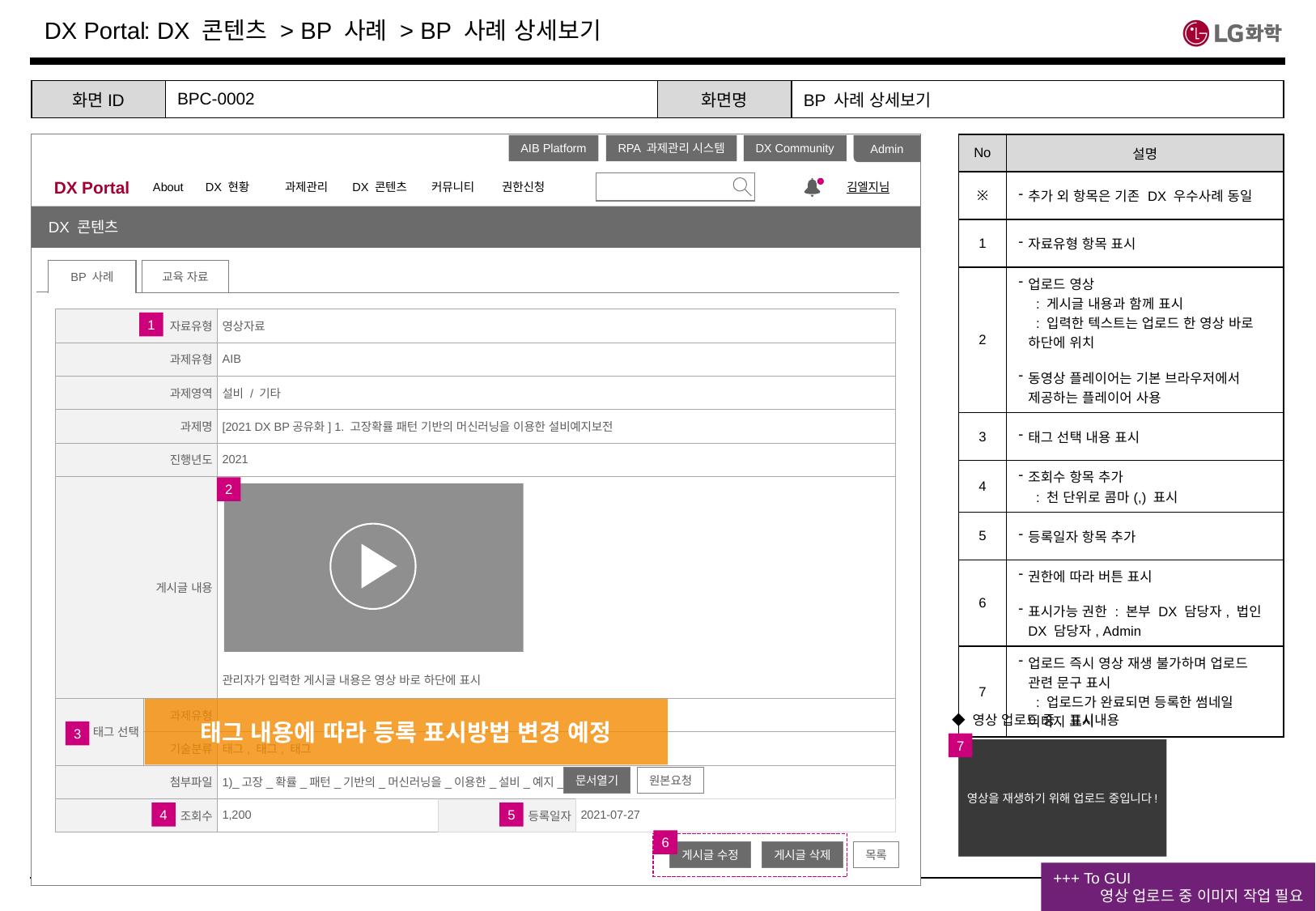

: DX 콘텐츠 > BP 사례 > BP 사례 상세보기
| 화면ID | BPC-0002 | 화면명 | BP 사례 상세보기 |
| --- | --- | --- | --- |

| No | 설명 |
| --- | --- |
| ※ | 추가 외 항목은 기존 DX 우수사례 동일 |
| 1 | 자료유형 항목 표시 |
| 2 | 업로드 영상 : 게시글 내용과 함께 표시 : 입력한 텍스트는 업로드 한 영상 바로 하단에 위치 동영상 플레이어는 기본 브라우저에서 제공하는 플레이어 사용 |
| 3 | 태그 선택 내용 표시 |
| 4 | 조회수 항목 추가 : 천 단위로 콤마(,) 표시 |
| 5 | 등록일자 항목 추가 |
| 6 | 권한에 따라 버튼 표시 표시가능 권한 : 본부 DX 담당자, 법인 DX 담당자, Admin |
| 7 | 업로드 즉시 영상 재생 불가하며 업로드 관련 문구 표시 : 업로드가 완료되면 등록한 썸네일 이미지 표시 |

Admin
DX Portal

About
DX 현황
과제관리
DX 콘텐츠
커뮤니티
권한신청
김엘지님

AIB Platform
RPA 과제관리 시스템
DX Community

DX 콘텐츠
BP 사례
교육 자료
| 자료유형 |  | 영상자료 |  |  |
| --- | --- | --- | --- | --- |
| 과제유형 |  | AIB |  |  |
| 과제영역 |  | 설비 / 기타 |  |  |
| 과제명 |  | [2021 DX BP공유화] 1. 고장확률 패턴 기반의 머신러닝을 이용한 설비예지보전 |  |  |
| 진행년도 |  | 2021 |  |  |
| 게시글 내용 |  | 관리자가 입력한 게시글 내용은 영상 바로 하단에 표시 |  |  |
| 태그 선택 | 과제유형 |  |  |  |
|  | 기술분류 | 태그, 태그, 태그 |  |  |
| 첨부파일 |  | 1)\_고장\_확률\_패턴\_기반의\_머신러닝을\_이용한\_설비\_예지\_보전.pdf |  |  |
| 조회수 |  | 1,200 | 등록일자 | 2021-07-27 |
1
2

태그 내용에 따라 등록 표시방법 변경 예정
◆ 영상 업로드 중, 표시내용
3
7

영상을 재생하기 위해 업로드 중입니다!
문서열기
원본요청
4
5
6

게시글 수정
게시글 삭제
목록
+++ To GUI
영상 업로드 중 이미지 작업 필요